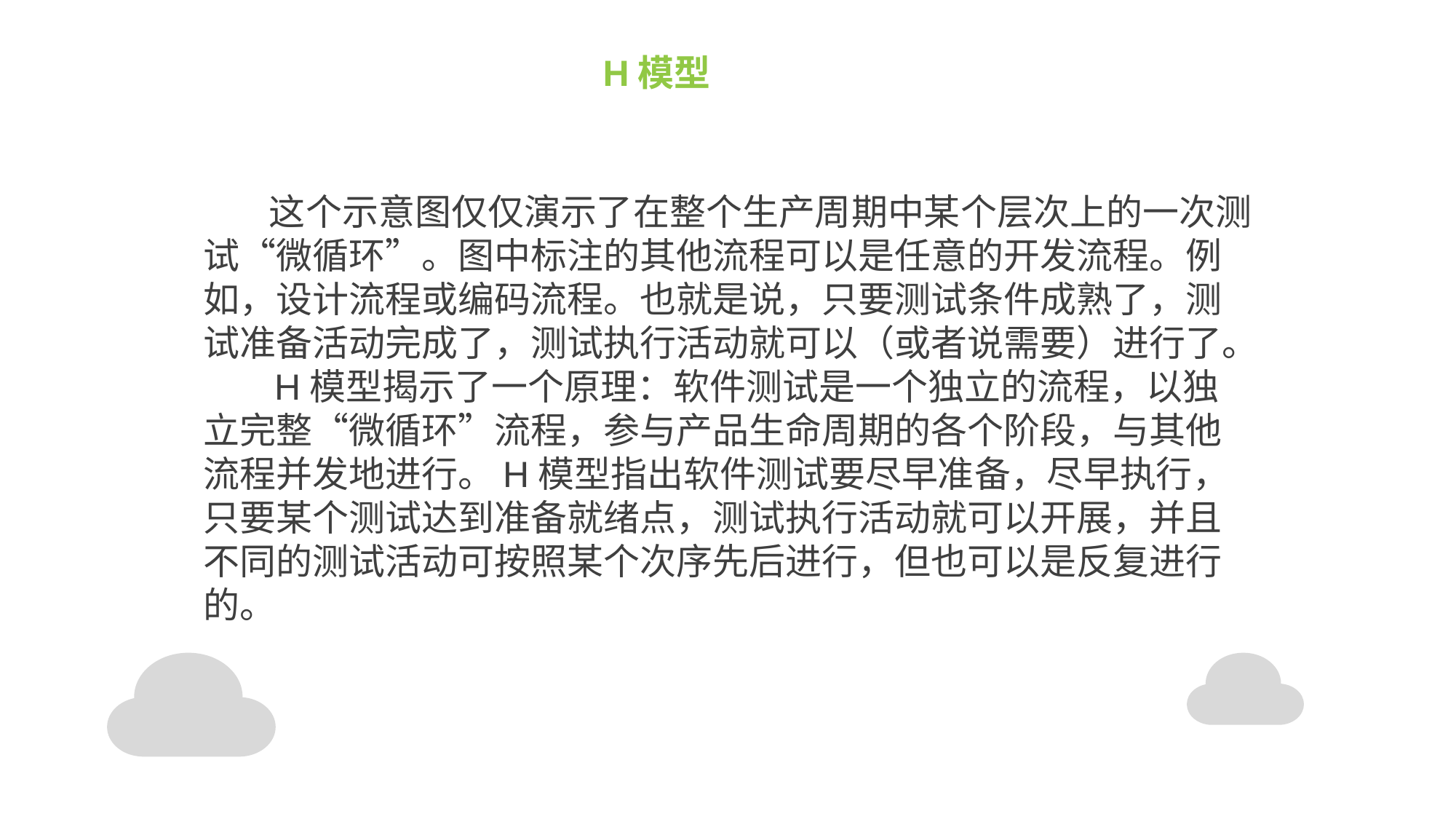

H模型
       这个示意图仅仅演示了在整个生产周期中某个层次上的一次测试“微循环”。图中标注的其他流程可以是任意的开发流程。例如，设计流程或编码流程。也就是说，只要测试条件成熟了，测试准备活动完成了，测试执行活动就可以（或者说需要）进行了。
       H模型揭示了一个原理：软件测试是一个独立的流程，以独立完整“微循环”流程，参与产品生命周期的各个阶段，与其他流程并发地进行。H模型指出软件测试要尽早准备，尽早执行，只要某个测试达到准备就绪点，测试执行活动就可以开展，并且不同的测试活动可按照某个次序先后进行，但也可以是反复进行的。